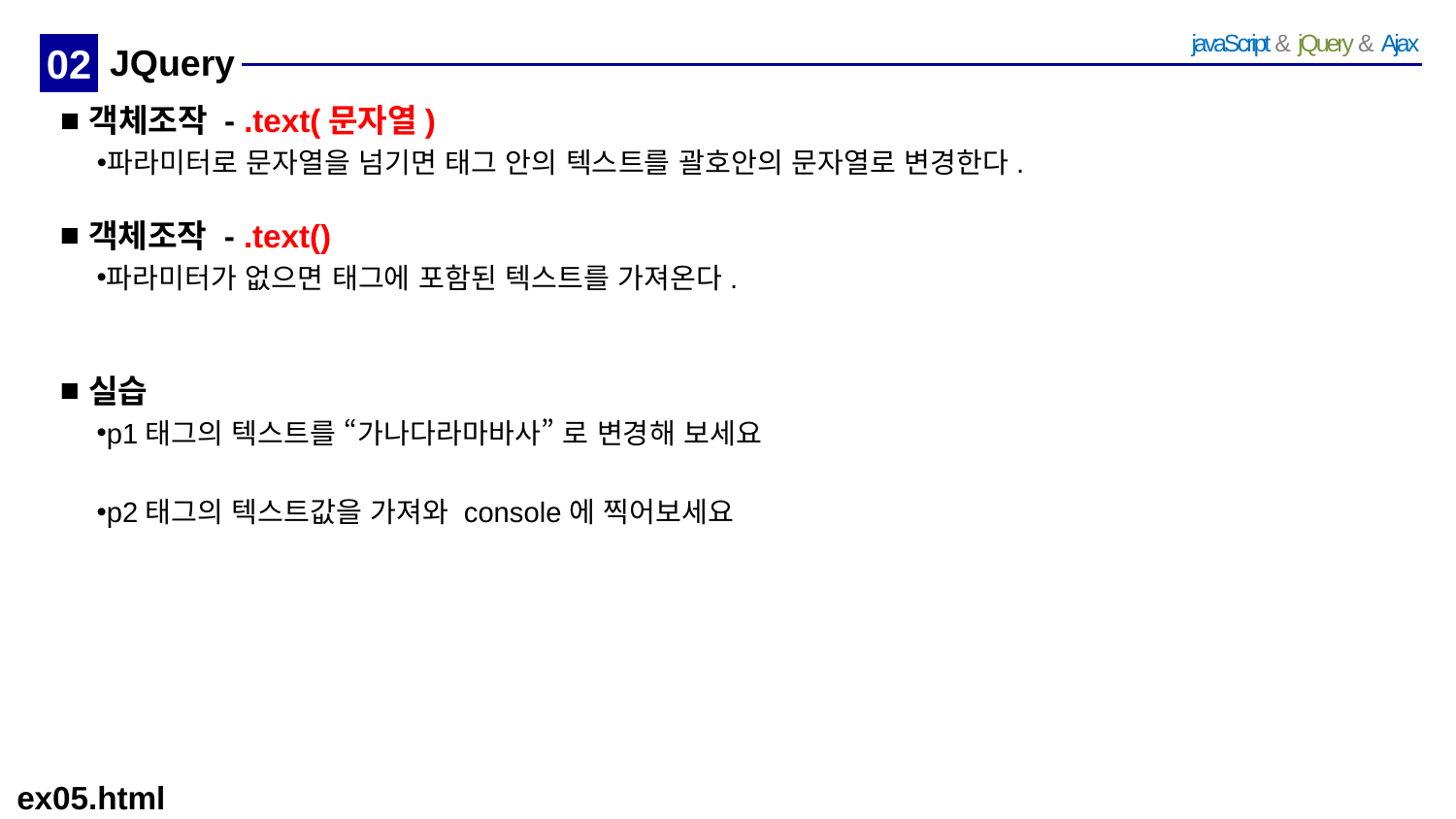

02
# JQuery
객체조작 - .text(문자열)
파라미터로 문자열을 넘기면 태그 안의 텍스트를 괄호안의 문자열로 변경한다.

객체조작 - .text()
파라미터가 없으면 태그에 포함된 텍스트를 가져온다.

실습
p1태그의 텍스트를 “가나다라마바사” 로 변경해 보세요

p2태그의 텍스트값을 가져와 console에 찍어보세요

ex05.html